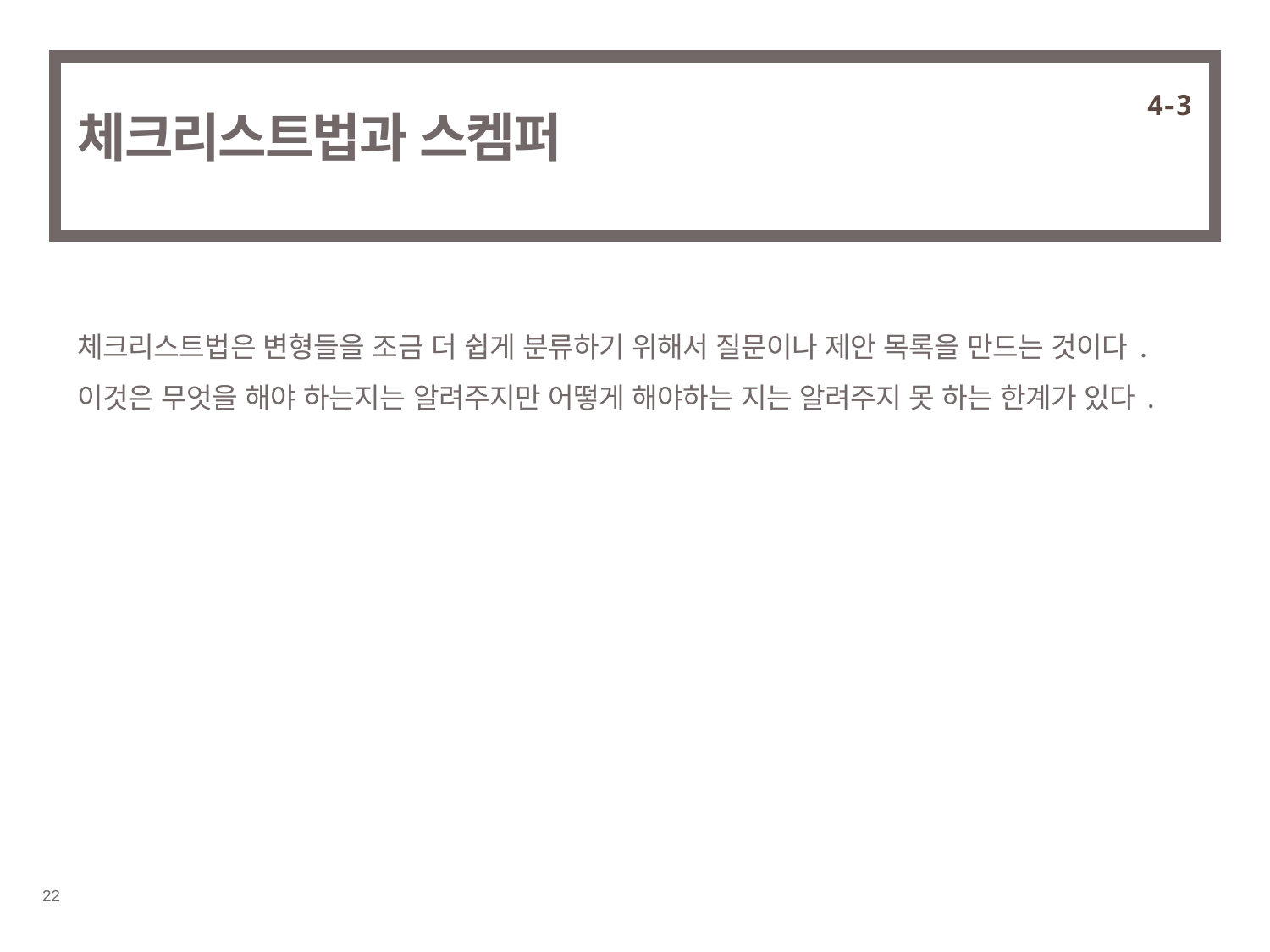

4-3

# 체크리스트법과 스켐퍼
체크리스트법은 변형들을 조금 더 쉽게 분류하기 위해서 질문이나 제안 목록을 만드는 것이다. 이것은 무엇을 해야 하는지는 알려주지만 어떻게 해야하는 지는 알려주지 못 하는 한계가 있다.